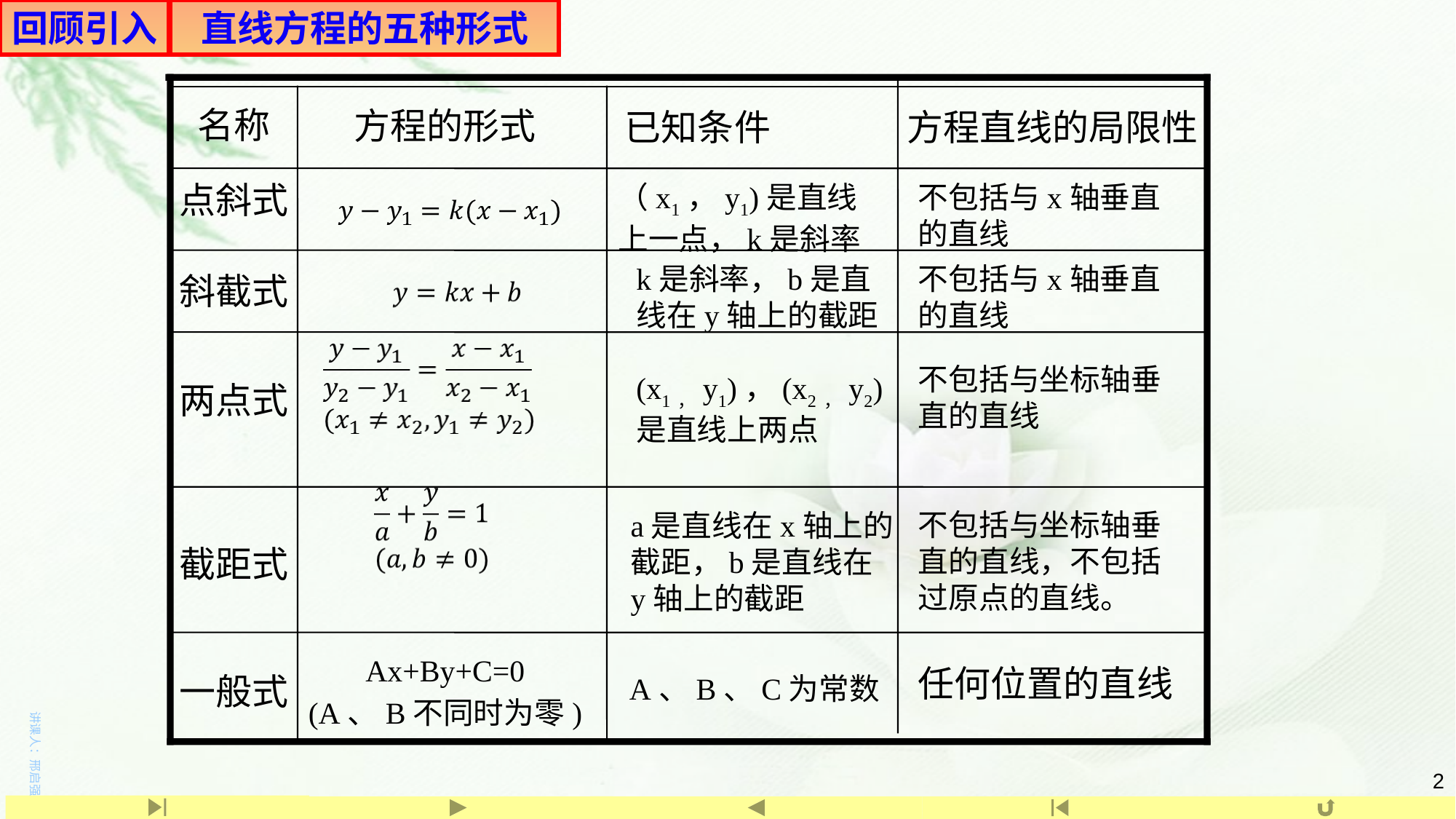

回顾引入
直线方程的五种形式

方程的形式
名称
已知条件
方程直线的局限性

点斜式

斜截式

两点式

截距式

一般式

（x1，y1)是直线上一点，k是斜率
不包括与x轴垂直的直线

k是斜率，b是直线在y轴上的截距
不包括与x轴垂直的直线

不包括与坐标轴垂直的直线
(x1，y1)，(x2，y2)是直线上两点

不包括与坐标轴垂直的直线，不包括过原点的直线。
a是直线在x轴上的截距，b是直线在y轴上的截距
Ax+By+C=0
(A、B不同时为零)
任何位置的直线
A、B、C为常数